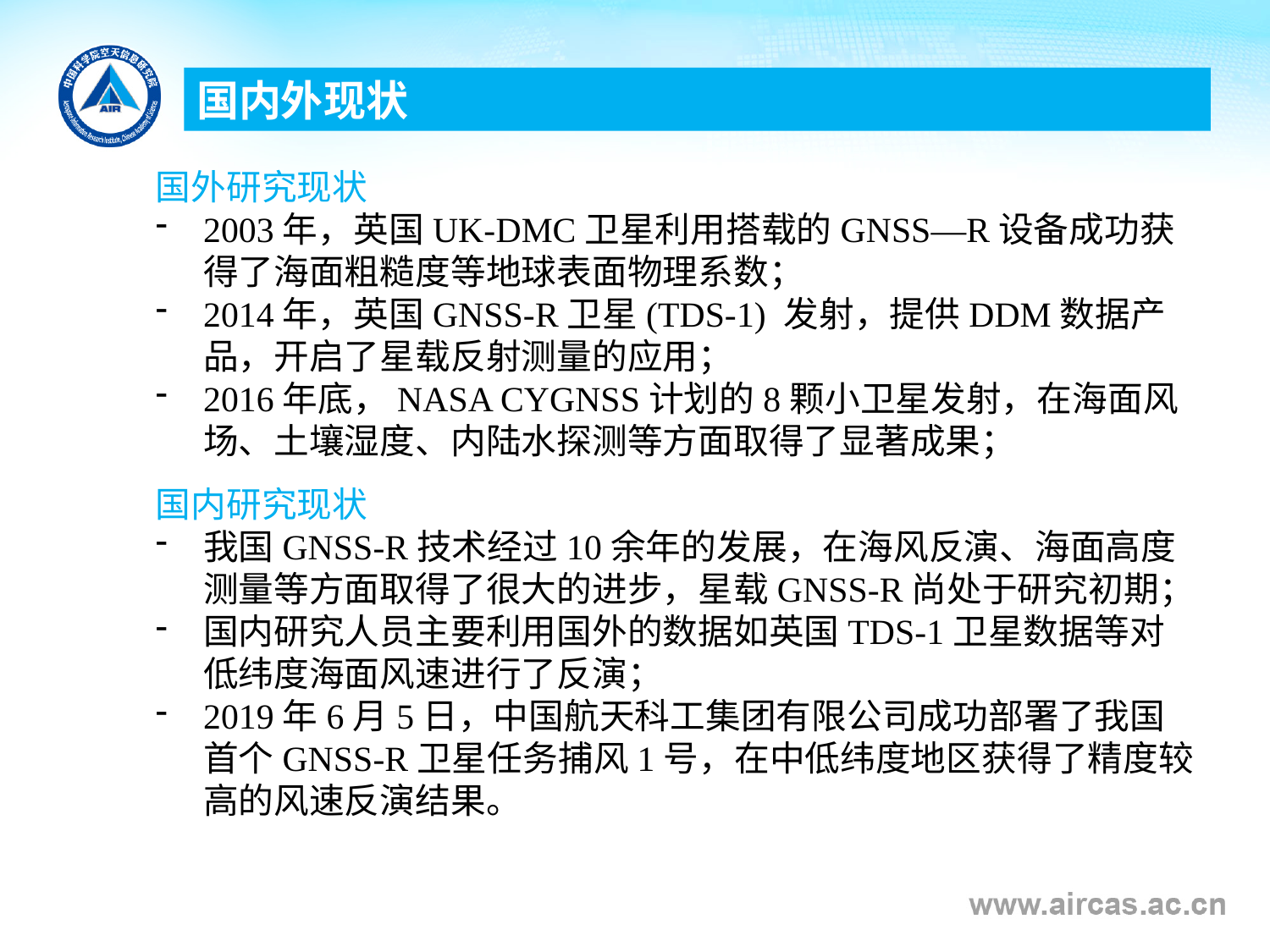

国内外现状
国外研究现状
2003年，英国UK-DMC卫星利用搭载的GNSS—R设备成功获得了海面粗糙度等地球表面物理系数；
2014年，英国GNSS-R卫星(TDS-1) 发射，提供DDM数据产品，开启了星载反射测量的应用；
2016年底，NASA CYGNSS计划的8颗小卫星发射，在海面风场、土壤湿度、内陆水探测等方面取得了显著成果；
国内研究现状
我国GNSS-R技术经过10余年的发展，在海风反演、海面高度测量等方面取得了很大的进步，星载GNSS-R尚处于研究初期；
国内研究人员主要利用国外的数据如英国TDS-1卫星数据等对低纬度海面风速进行了反演；
2019年6月5日，中国航天科工集团有限公司成功部署了我国首个GNSS-R卫星任务捕风1号，在中低纬度地区获得了精度较高的风速反演结果。
12